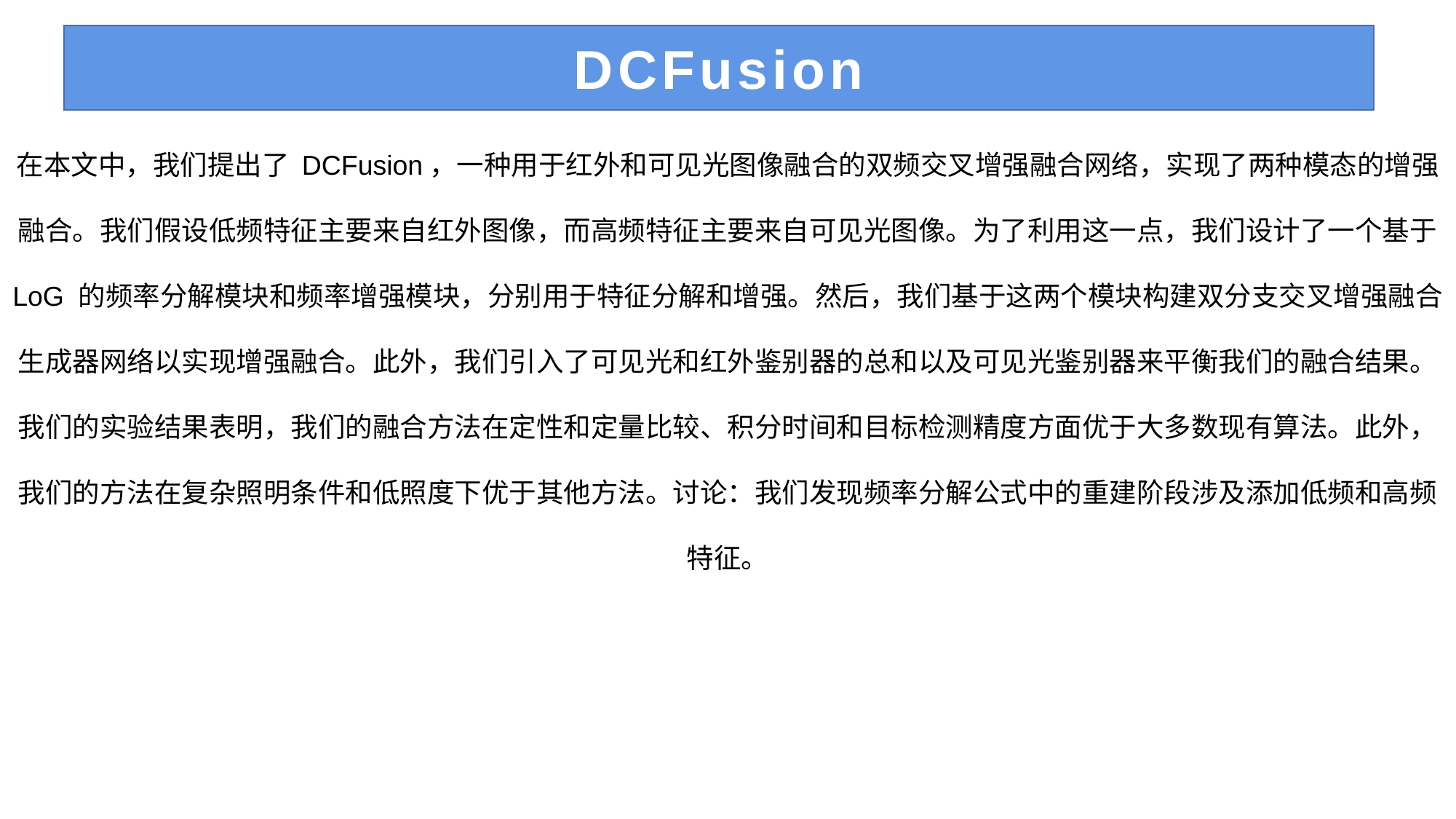

# DCFusion
在本文中，我们提出了 DCFusion，一种用于红外和可见光图像融合的双频交叉增强融合网络，实现了两种模态的增强融合。我们假设低频特征主要来自红外图像，而高频特征主要来自可见光图像。为了利用这一点，我们设计了一个基于 LoG 的频率分解模块和频率增强模块，分别用于特征分解和增强。然后，我们基于这两个模块构建双分支交叉增强融合生成器网络以实现增强融合。此外，我们引入了可见光和红外鉴别器的总和以及可见光鉴别器来平衡我们的融合结果。我们的实验结果表明，我们的融合方法在定性和定量比较、积分时间和目标检测精度方面优于大多数现有算法。此外，我们的方法在复杂照明条件和低照度下优于其他方法。讨论：我们发现频率分解公式中的重建阶段涉及添加低频和高频特征。